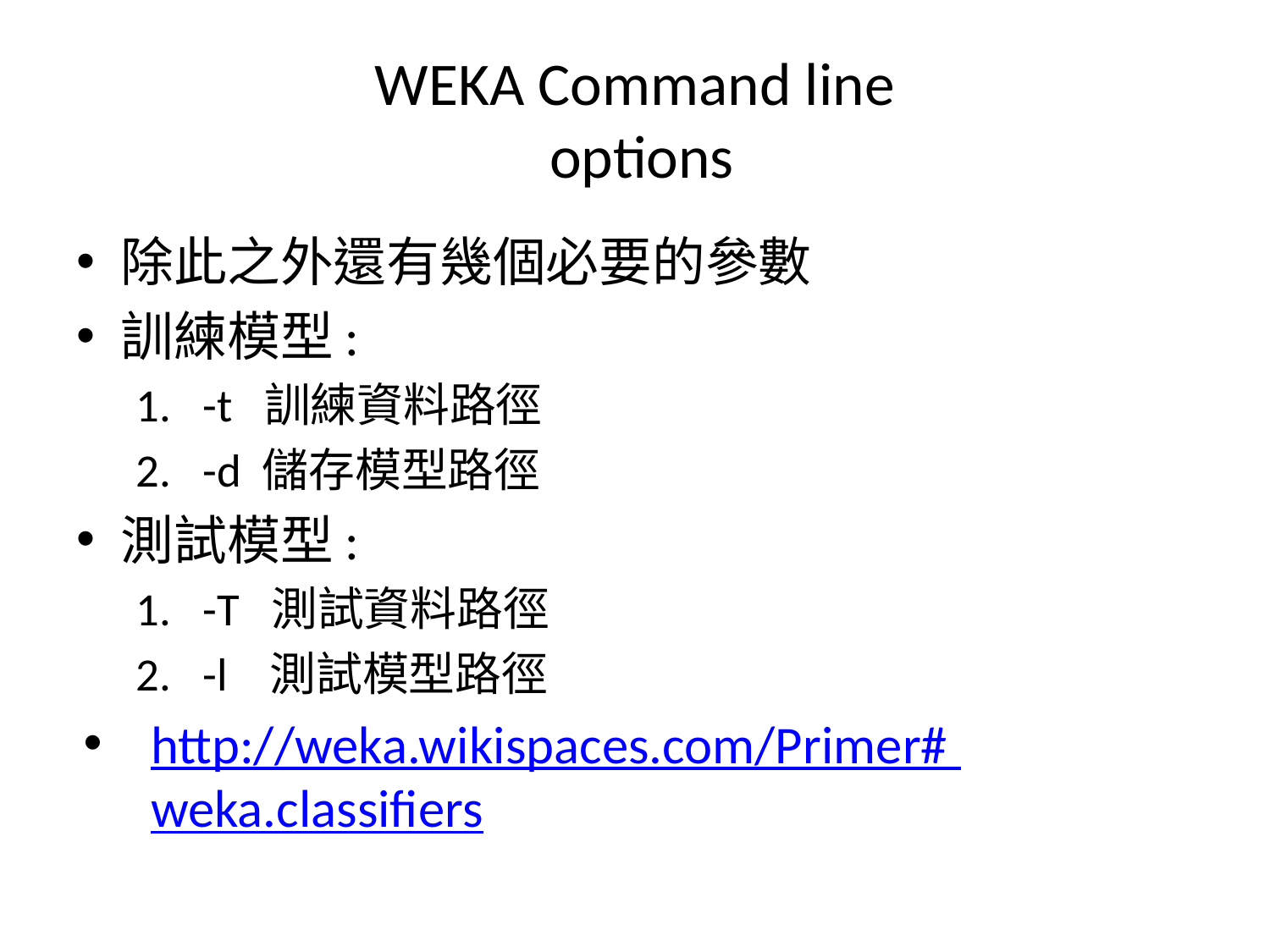

# WEKA Command line options
除此之外還有幾個必要的參數
訓練模型:
-t  訓練資料路徑
-d 儲存模型路徑
測試模型:
-T  測試資料路徑
-l   測試模型路徑
http://weka.wikispaces.com/Primer# weka.classifiers